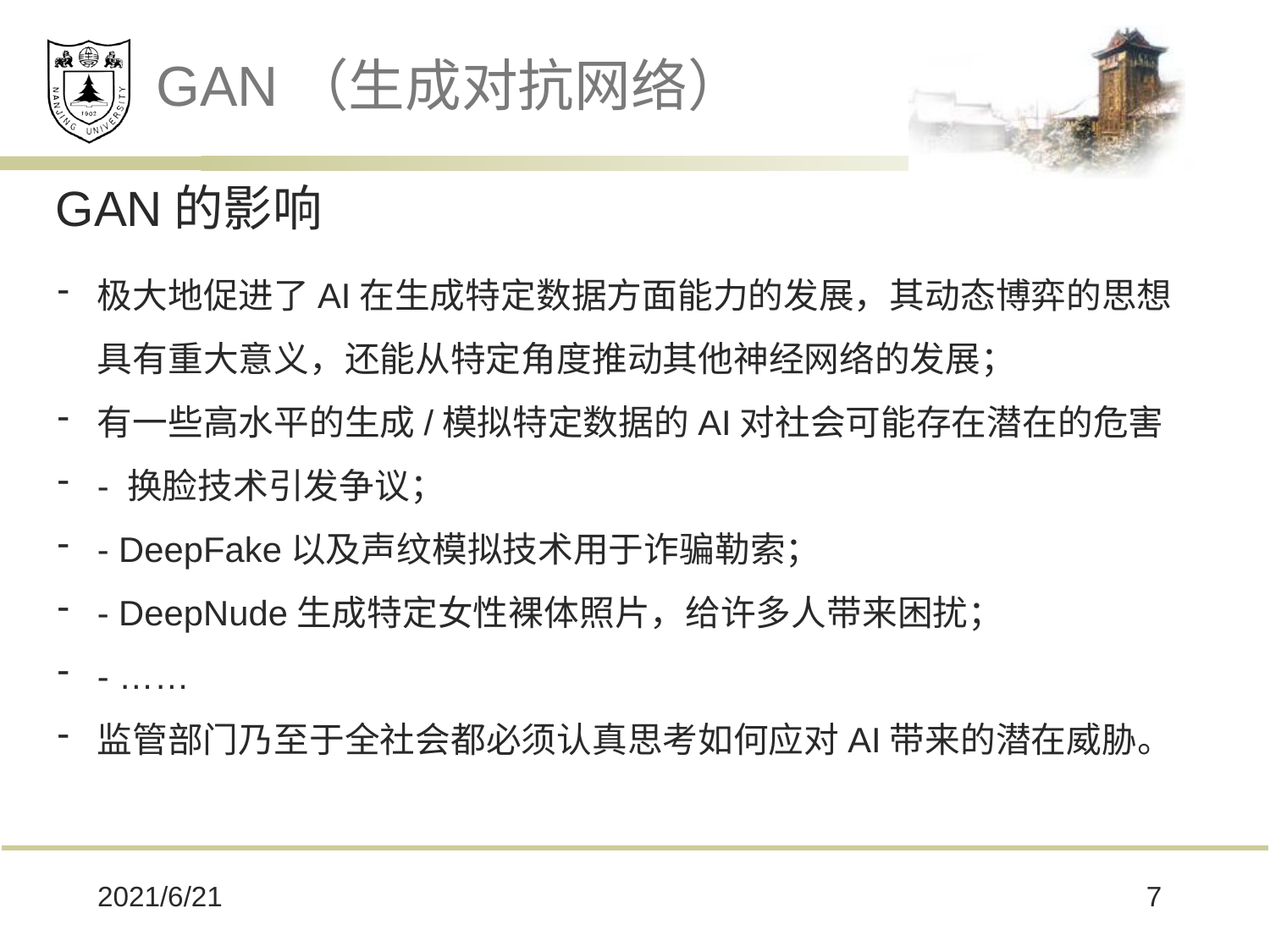

GAN（生成对抗网络）
GAN的影响
极大地促进了AI在生成特定数据方面能力的发展，其动态博弈的思想具有重大意义，还能从特定角度推动其他神经网络的发展；
有一些高水平的生成/模拟特定数据的AI对社会可能存在潜在的危害
- 换脸技术引发争议；
- DeepFake以及声纹模拟技术用于诈骗勒索；
- DeepNude生成特定女性裸体照片，给许多人带来困扰；
- ……
监管部门乃至于全社会都必须认真思考如何应对AI带来的潜在威胁。
2021/6/21
7